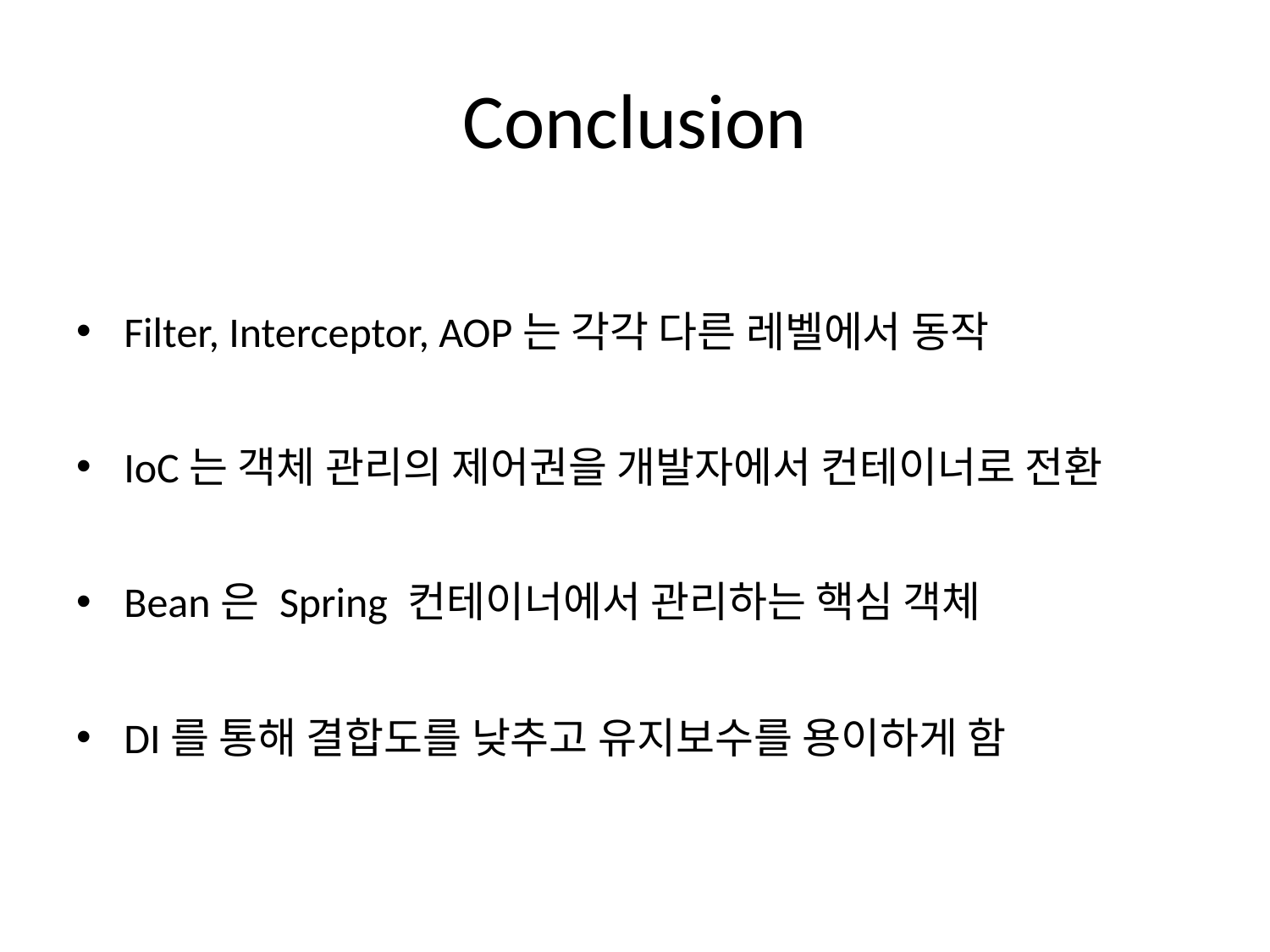

# Conclusion
Filter, Interceptor, AOP는 각각 다른 레벨에서 동작
IoC는 객체 관리의 제어권을 개발자에서 컨테이너로 전환
Bean은 Spring 컨테이너에서 관리하는 핵심 객체
DI를 통해 결합도를 낮추고 유지보수를 용이하게 함